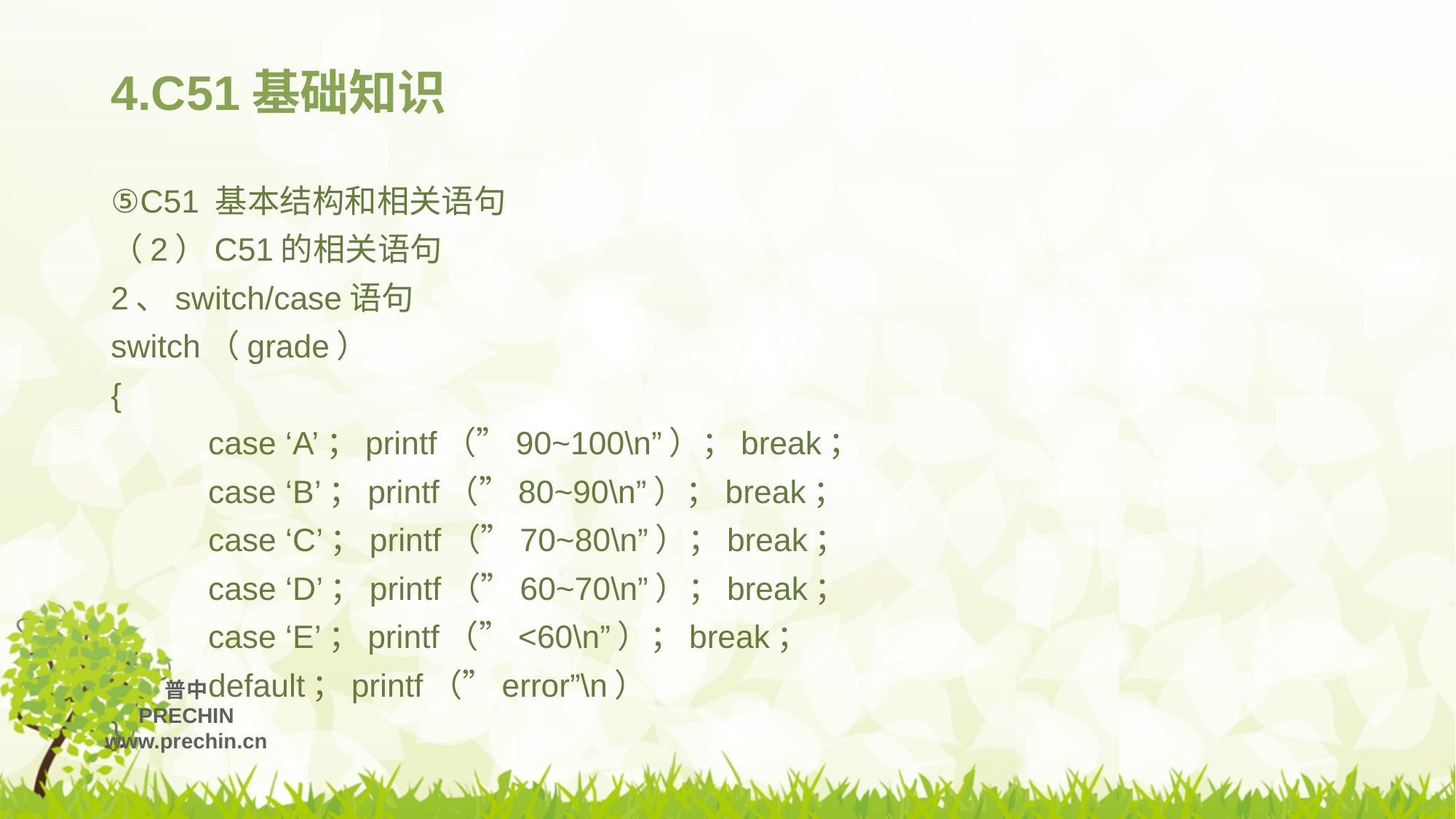

# 4.C51基础知识
⑤C51 基本结构和相关语句
（2）C51的相关语句
2、switch/case语句
switch（grade）
{
	case ‘A’；printf（”90~100\n”）；break；
	case ‘B’；printf（”80~90\n”）；break；
	case ‘C’；printf（”70~80\n”）；break；
	case ‘D’；printf（”60~70\n”）；break；
	case ‘E’；printf（”<60\n”）；break；
	default；printf（”error”\n）
}